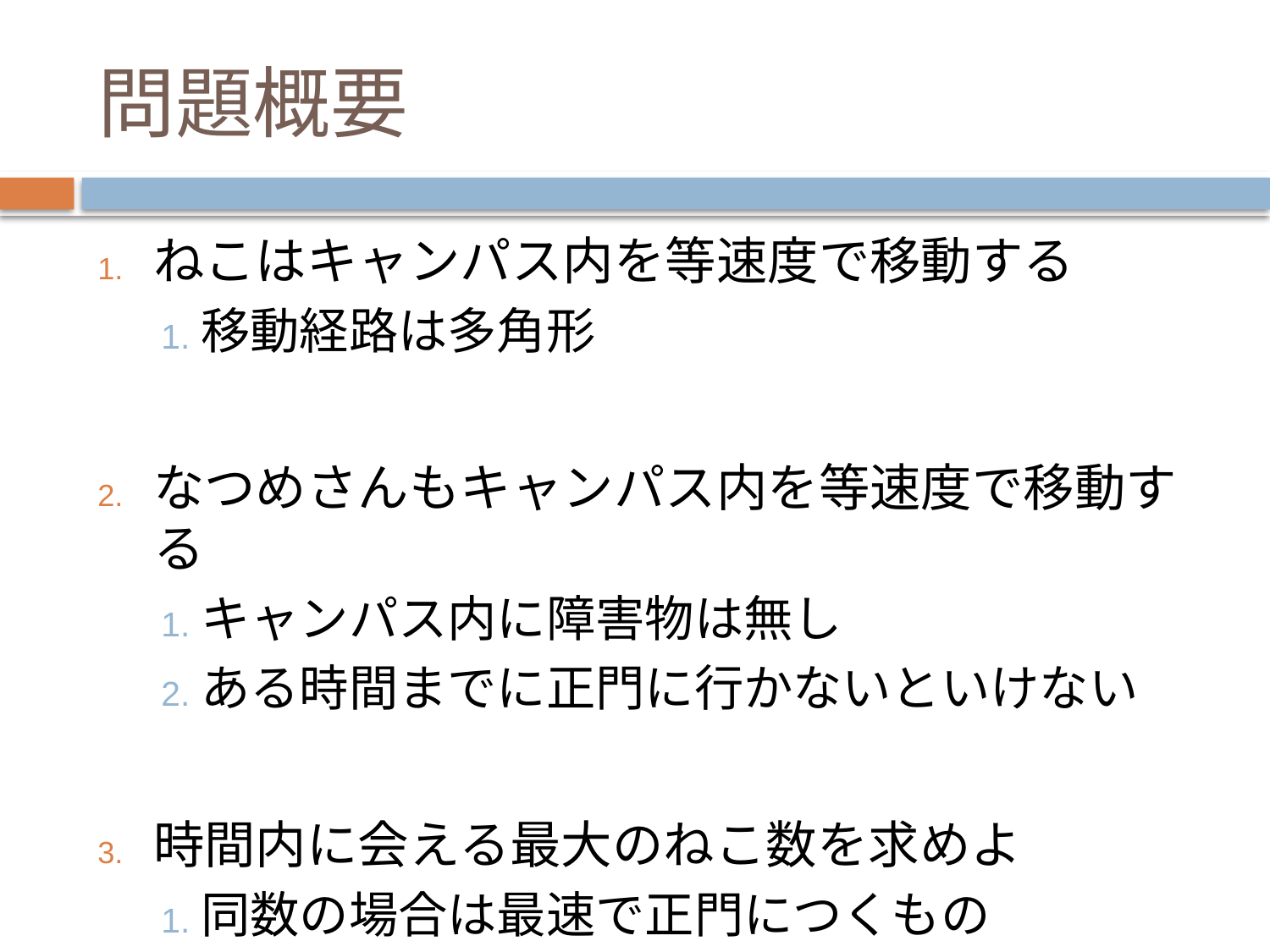

問題概要
ねこはキャンパス内を等速度で移動する
移動経路は多角形

なつめさんもキャンパス内を等速度で移動する
キャンパス内に障害物は無し
ある時間までに正門に行かないといけない

時間内に会える最大のねこ数を求めよ
同数の場合は最速で正門につくもの